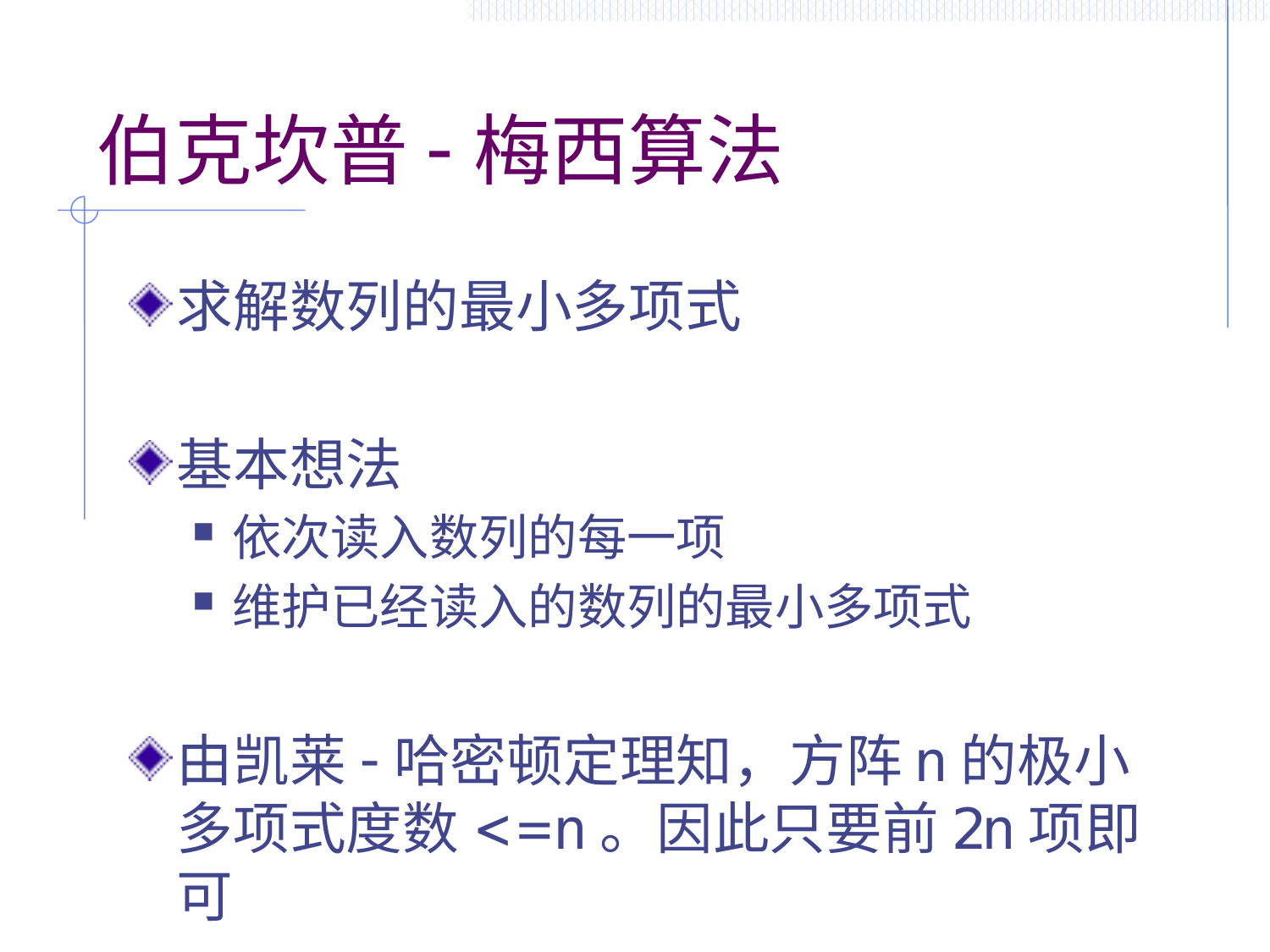

# 伯克坎普-梅西算法
求解数列的最小多项式

基本想法
依次读入数列的每一项
维护已经读入的数列的最小多项式

由凯莱-哈密顿定理知，方阵n的极小多项式度数<=n。因此只要前2n项即可